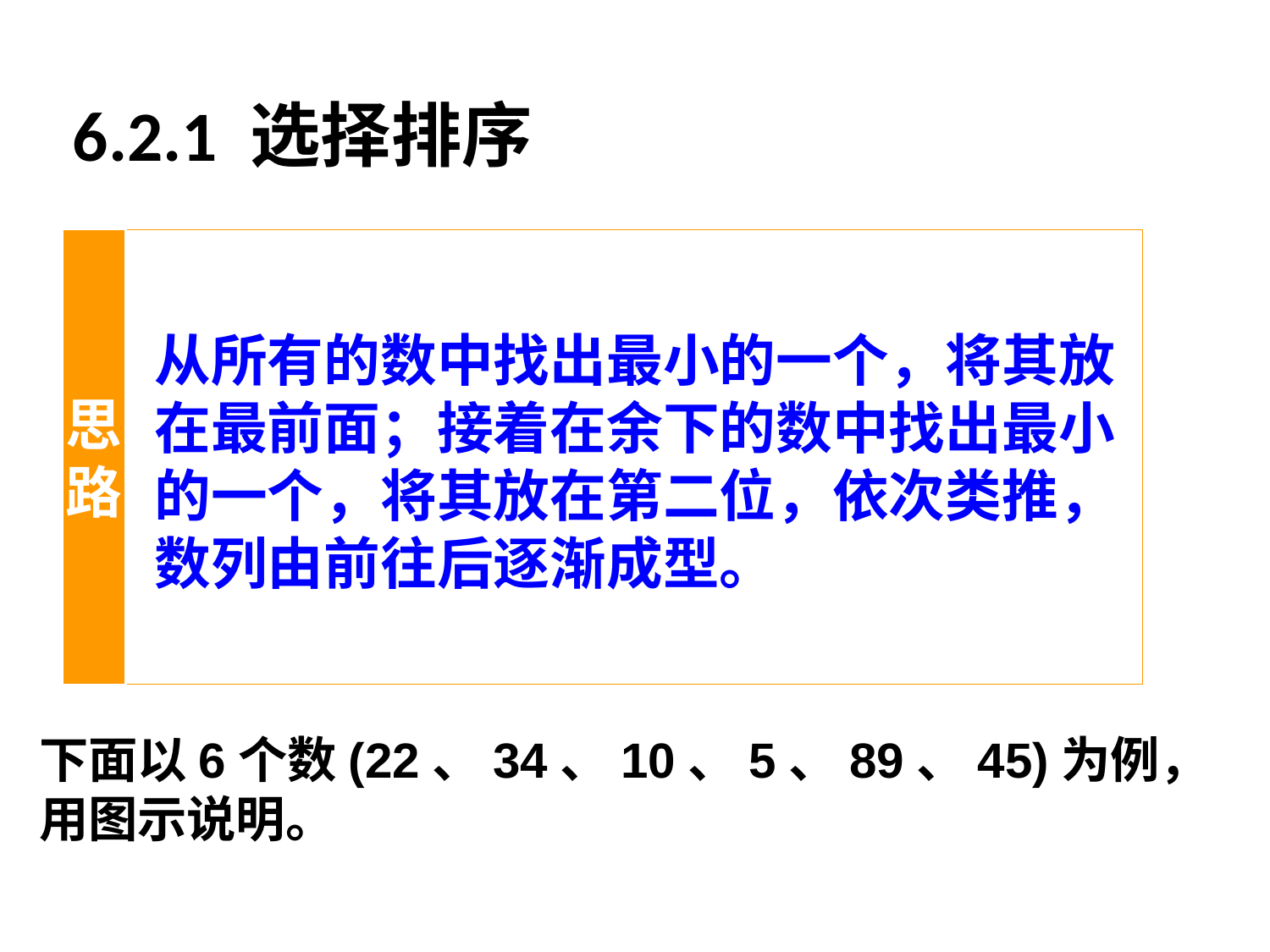

# 6.2.1 选择排序
思
路
从所有的数中找出最小的一个，将其放在最前面；接着在余下的数中找出最小的一个，将其放在第二位，依次类推，数列由前往后逐渐成型。
下面以6个数(22、34、10、5、89、45)为例，用图示说明。